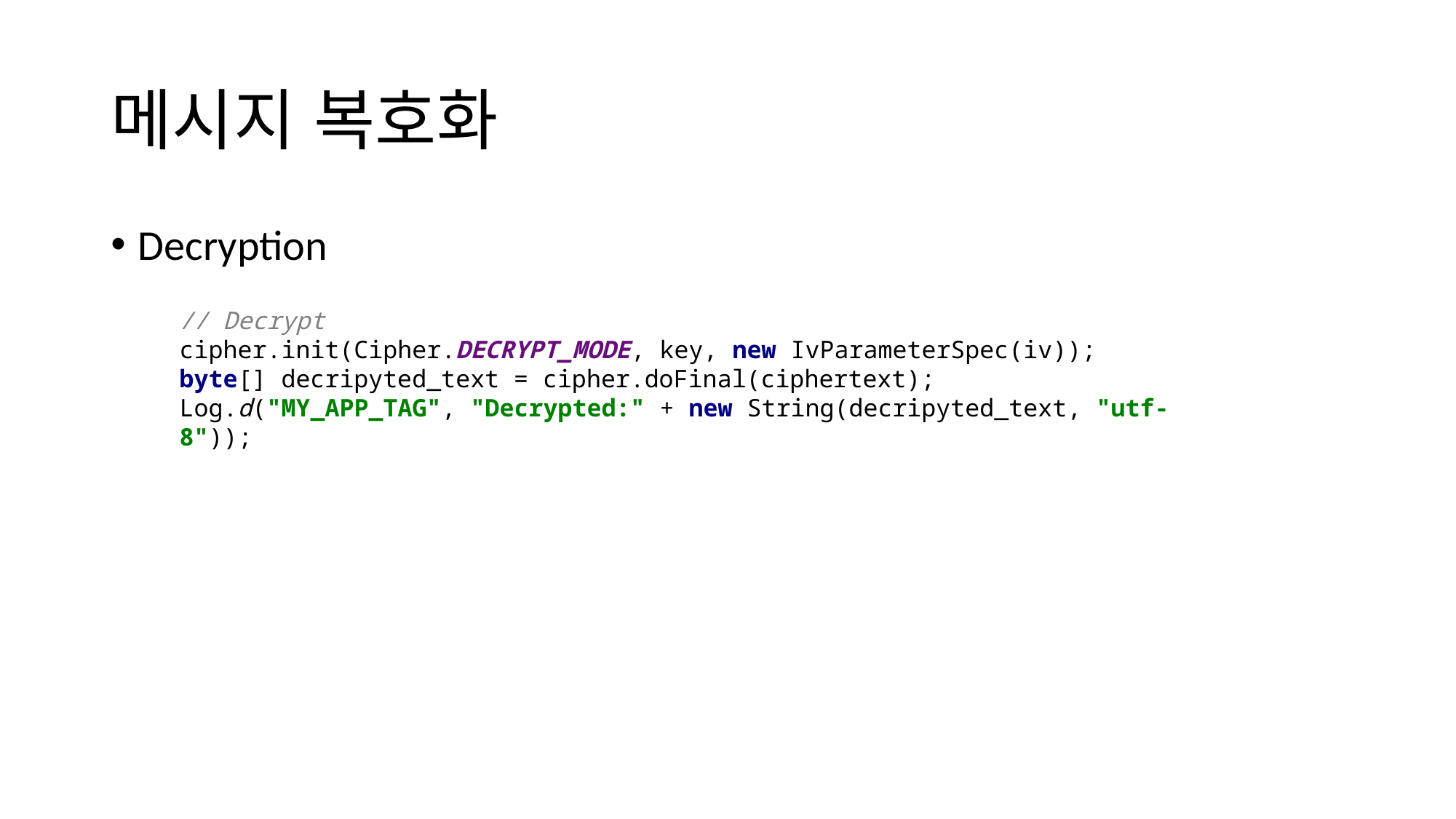

# 메시지 복호화
Decryption
// Decrypt
cipher.init(Cipher.DECRYPT_MODE, key, new IvParameterSpec(iv));
byte[] decripyted_text = cipher.doFinal(ciphertext);
Log.d("MY_APP_TAG", "Decrypted:" + new String(decripyted_text, "utf-8"));